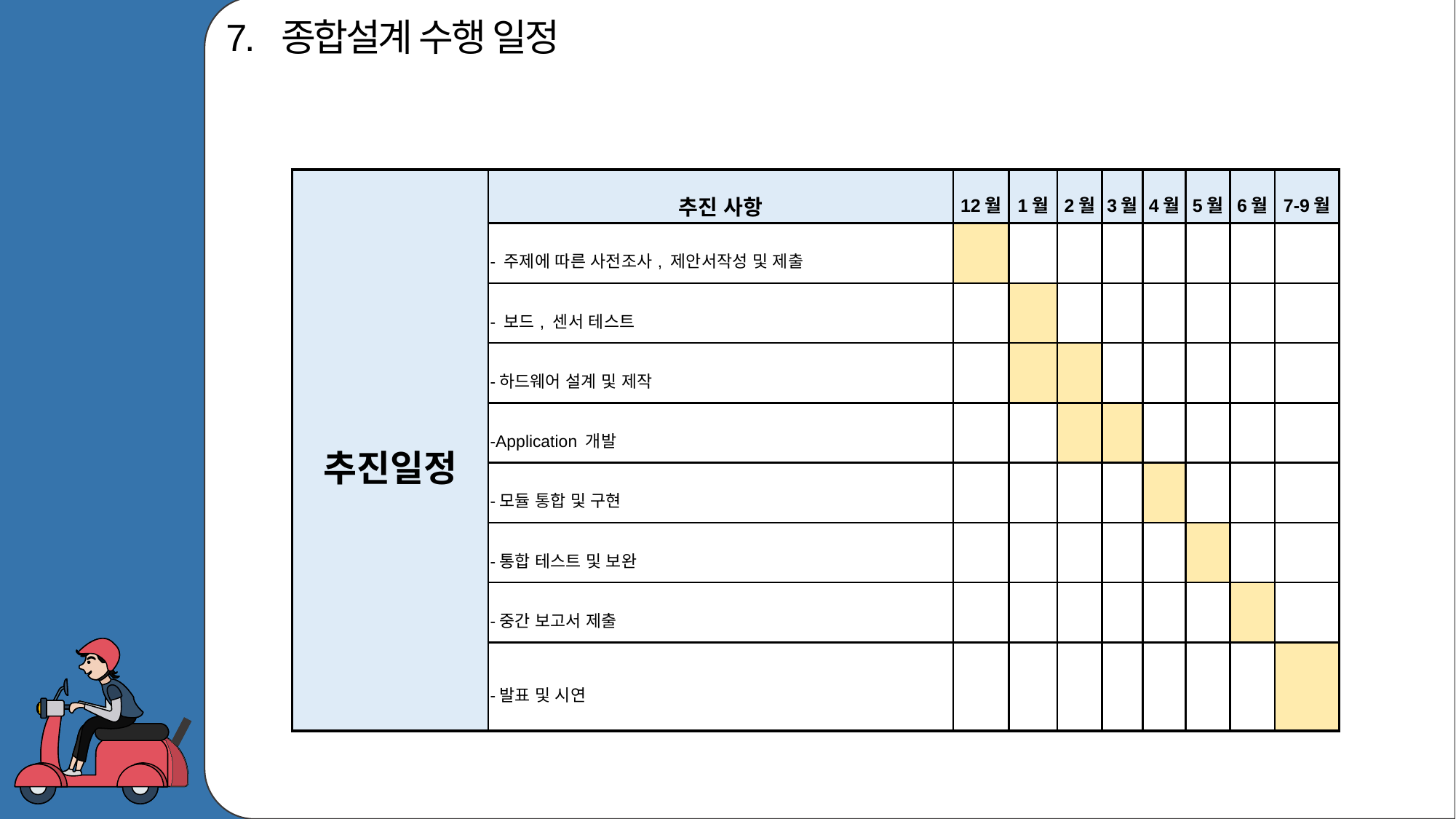

7.  종합설계 수행 일정
| 추진일정 | 추진 사항 | 12월 | 1월 | 2월 | 3월 | 4월 | 5월 | 6월 | 7-9월 |
| --- | --- | --- | --- | --- | --- | --- | --- | --- | --- |
|  | - 주제에 따른 사전조사, 제안서작성 및 제출 |  |  |  |  |  |  |  |  |
|  | - 보드, 센서 테스트 |  |  |  |  |  |  |  |  |
|  | -하드웨어 설계 및 제작 |  |  |  |  |  |  |  |  |
|  | -Application 개발 |  |  |  |  |  |  |  |  |
|  | -모듈 통합 및 구현 |  |  |  |  |  |  |  |  |
|  | -통합 테스트 및 보완 |  |  |  |  |  |  |  |  |
|  | -중간 보고서 제출 |  |  |  |  |  |  |  |  |
|  | -발표 및 시연 |  |  |  |  |  |  |  |  |